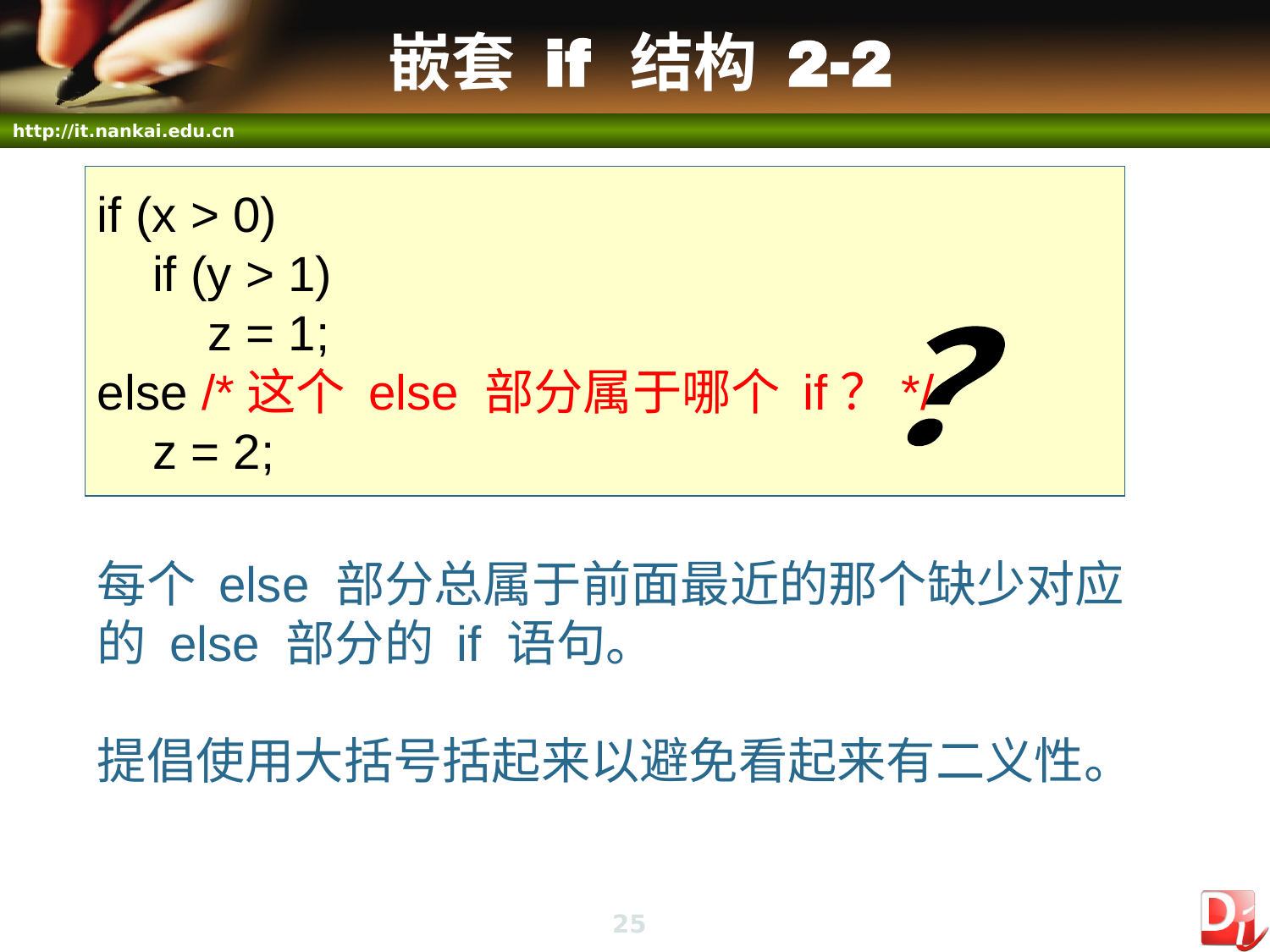

# 嵌套 if 结构 2-2
if (x > 0)
    if (y > 1)
        z = 1;
else /*这个 else 部分属于哪个 if？*/
    z = 2;
？

每个 else 部分总属于前面最近的那个缺少对应的 else 部分的 if 语句。

提倡使用大括号括起来以避免看起来有二义性。
25